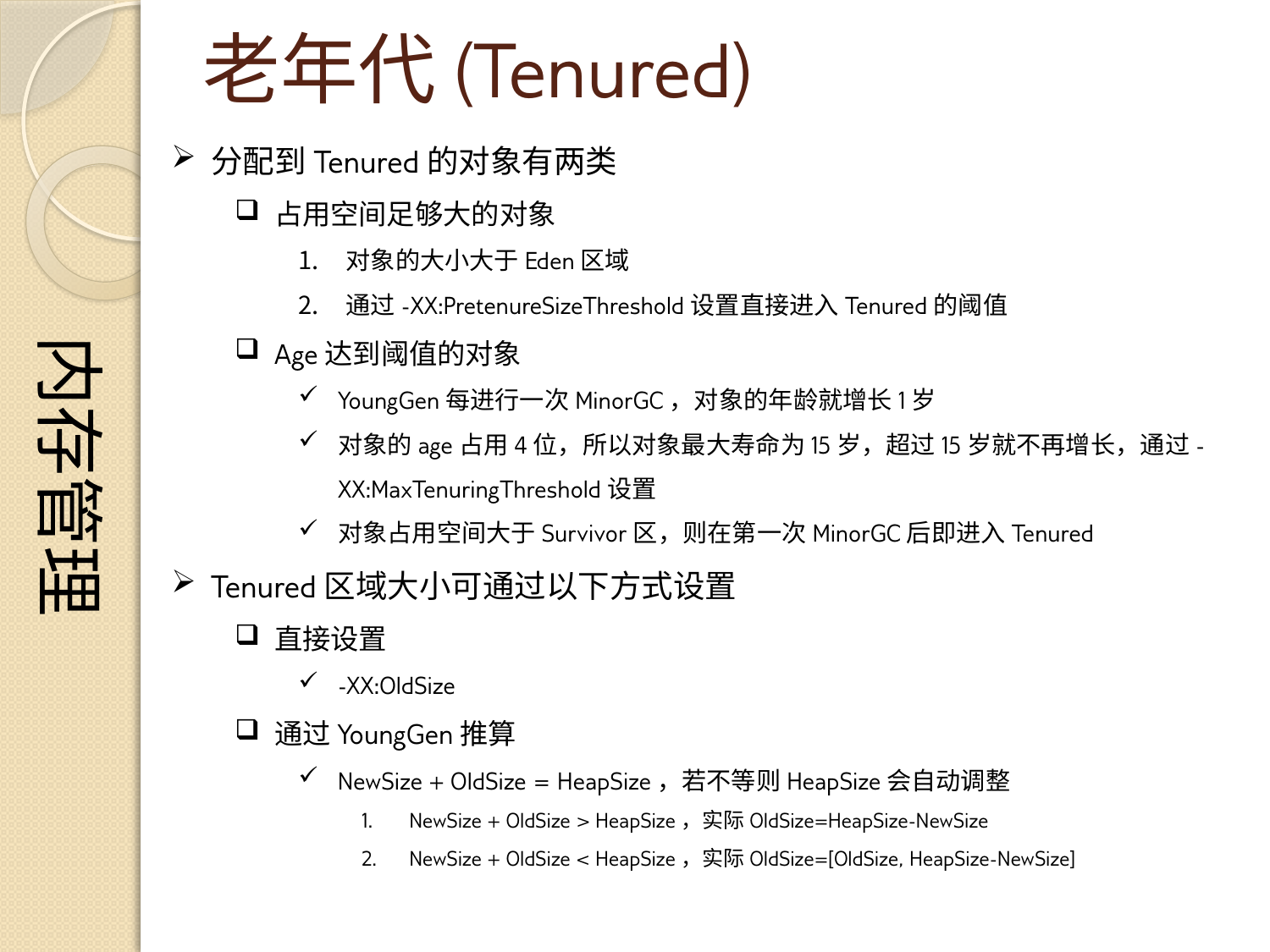

内存管理
# 老年代(Tenured)
分配到Tenured的对象有两类
占用空间足够大的对象
对象的大小大于Eden区域
通过-XX:PretenureSizeThreshold设置直接进入Tenured的阈值
Age达到阈值的对象
YoungGen每进行一次MinorGC，对象的年龄就增长1岁
对象的age占用4位，所以对象最大寿命为15岁，超过15岁就不再增长，通过-XX:MaxTenuringThreshold设置
对象占用空间大于Survivor区，则在第一次MinorGC后即进入Tenured
Tenured区域大小可通过以下方式设置
直接设置
-XX:OldSize
通过YoungGen推算
NewSize + OldSize = HeapSize，若不等则HeapSize会自动调整
NewSize + OldSize > HeapSize，实际OldSize=HeapSize-NewSize
NewSize + OldSize < HeapSize，实际OldSize=[OldSize, HeapSize-NewSize]